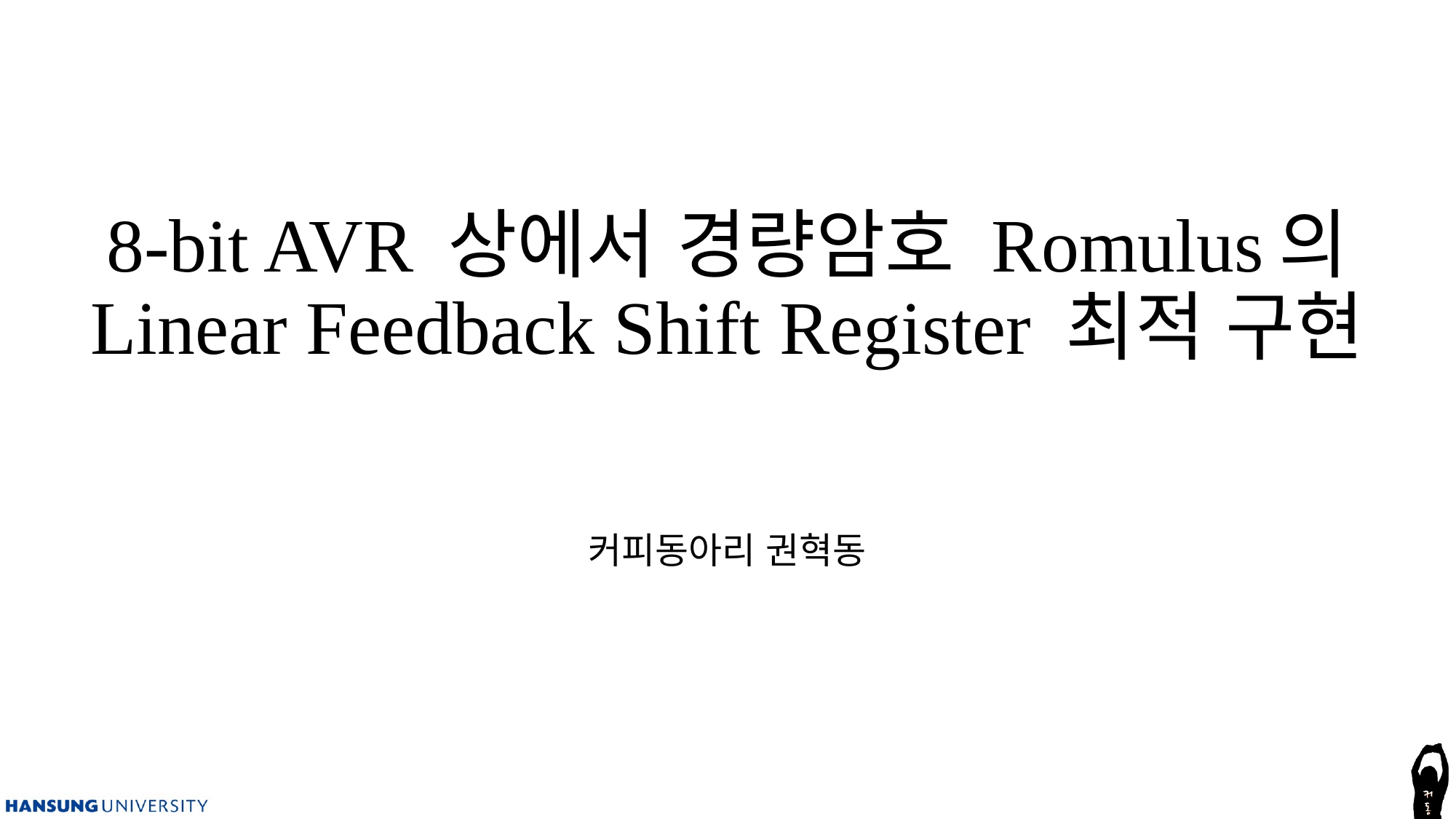

# 8-bit AVR 상에서 경량암호 Romulus의 Linear Feedback Shift Register 최적 구현
커피동아리 권혁동